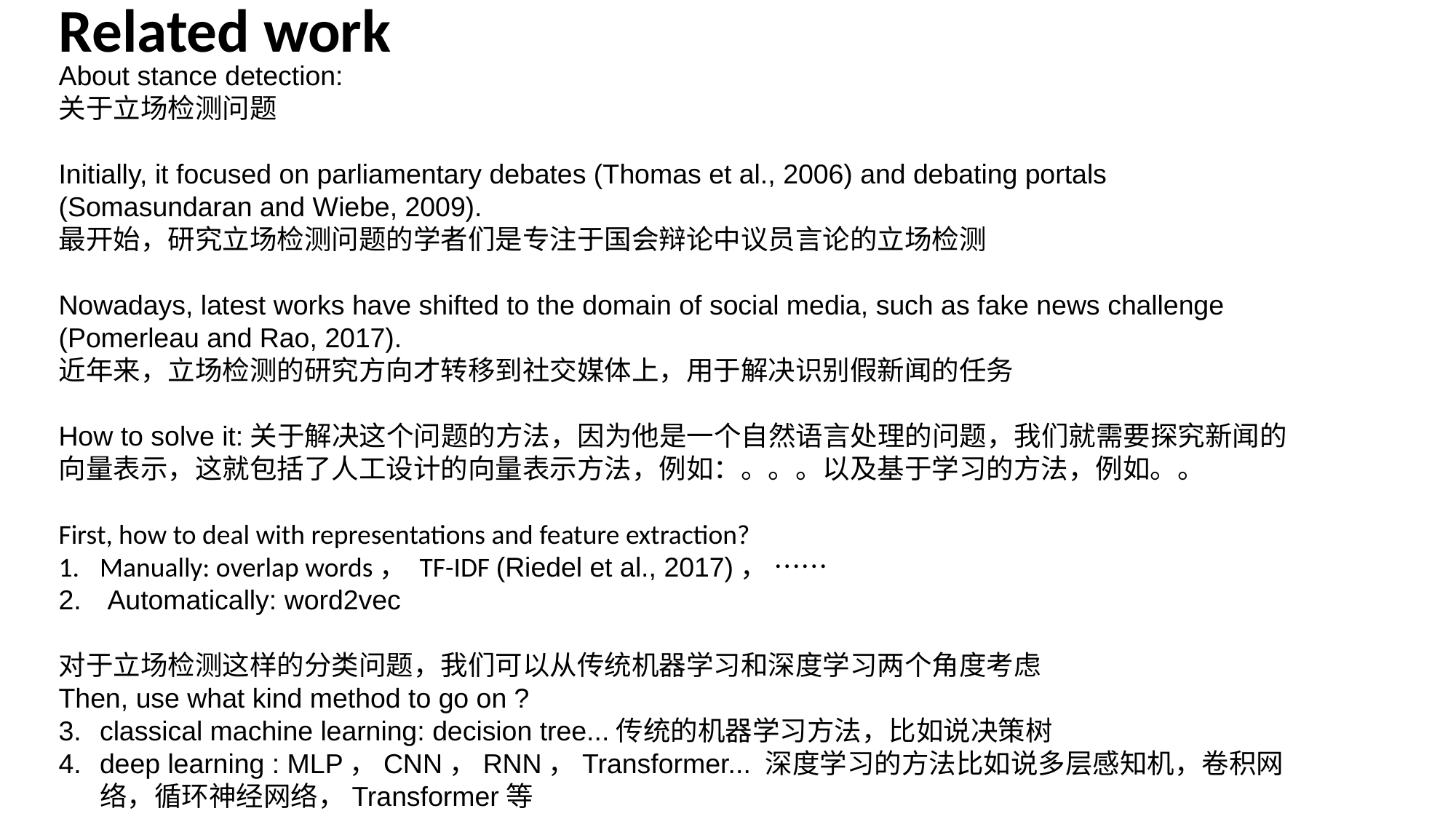

Related work
About stance detection:
关于立场检测问题

Initially, it focused on parliamentary debates (Thomas et al., 2006) and debating portals (Somasundaran and Wiebe, 2009).
最开始，研究立场检测问题的学者们是专注于国会辩论中议员言论的立场检测

Nowadays, latest works have shifted to the domain of social media, such as fake news challenge
(Pomerleau and Rao, 2017).
近年来，立场检测的研究方向才转移到社交媒体上，用于解决识别假新闻的任务

How to solve it:关于解决这个问题的方法，因为他是一个自然语言处理的问题，我们就需要探究新闻的向量表示，这就包括了人工设计的向量表示方法，例如：。。。以及基于学习的方法，例如。。

First, how to deal with representations and feature extraction?
Manually: overlap words， TF-IDF (Riedel et al., 2017)， ……
 Automatically: word2vec

对于立场检测这样的分类问题，我们可以从传统机器学习和深度学习两个角度考虑
Then, use what kind method to go on ?
classical machine learning: decision tree...传统的机器学习方法，比如说决策树
deep learning : MLP，CNN，RNN，Transformer... 深度学习的方法比如说多层感知机，卷积网络，循环神经网络，Transformer等